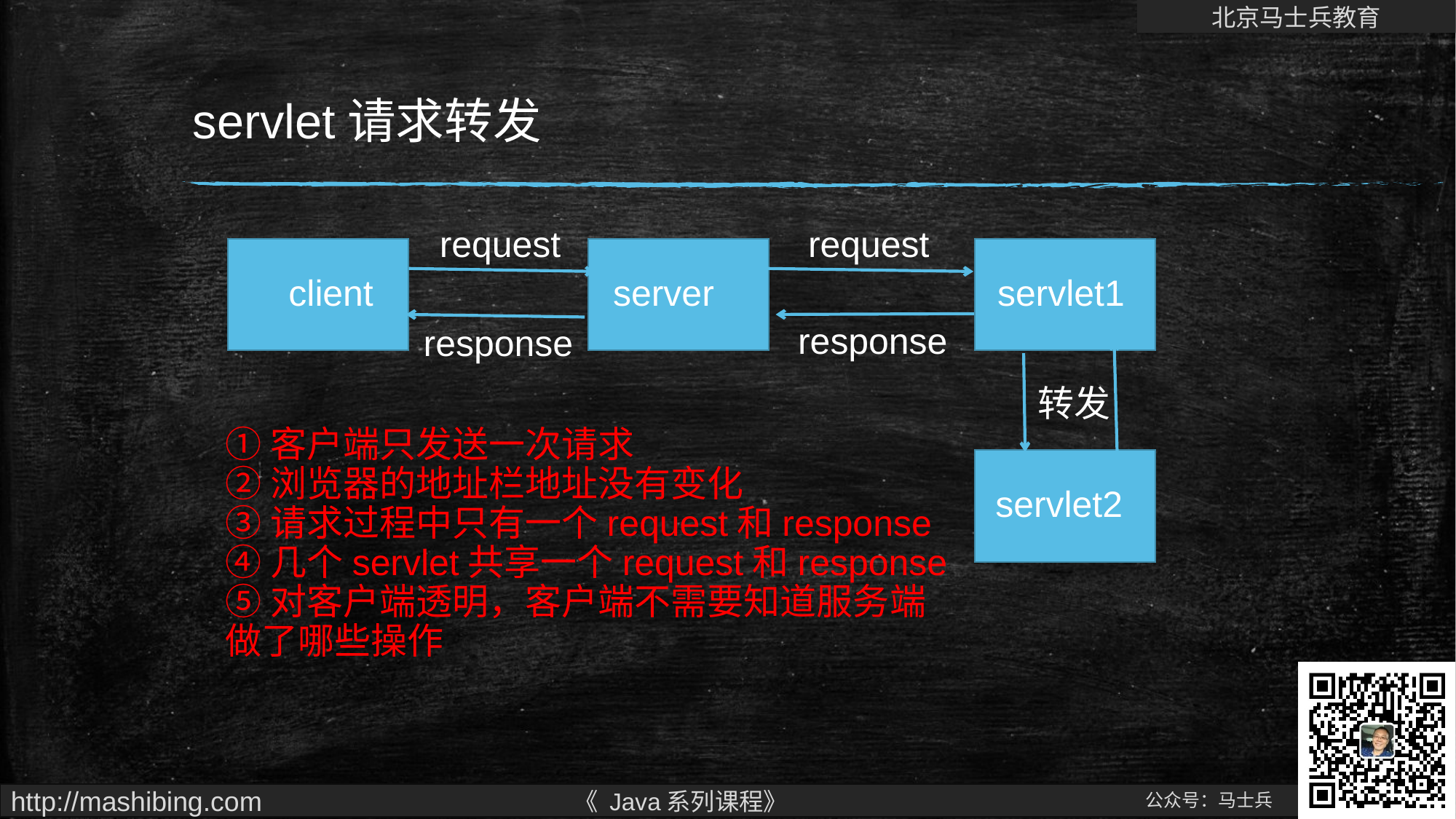

# servlet请求转发
request
request

client
server
servlet1
response
response
转发

servlet2
①客户端只发送一次请求
②浏览器的地址栏地址没有变化
③请求过程中只有一个request和response
④几个servlet共享一个request和response
⑤对客户端透明，客户端不需要知道服务端做了哪些操作